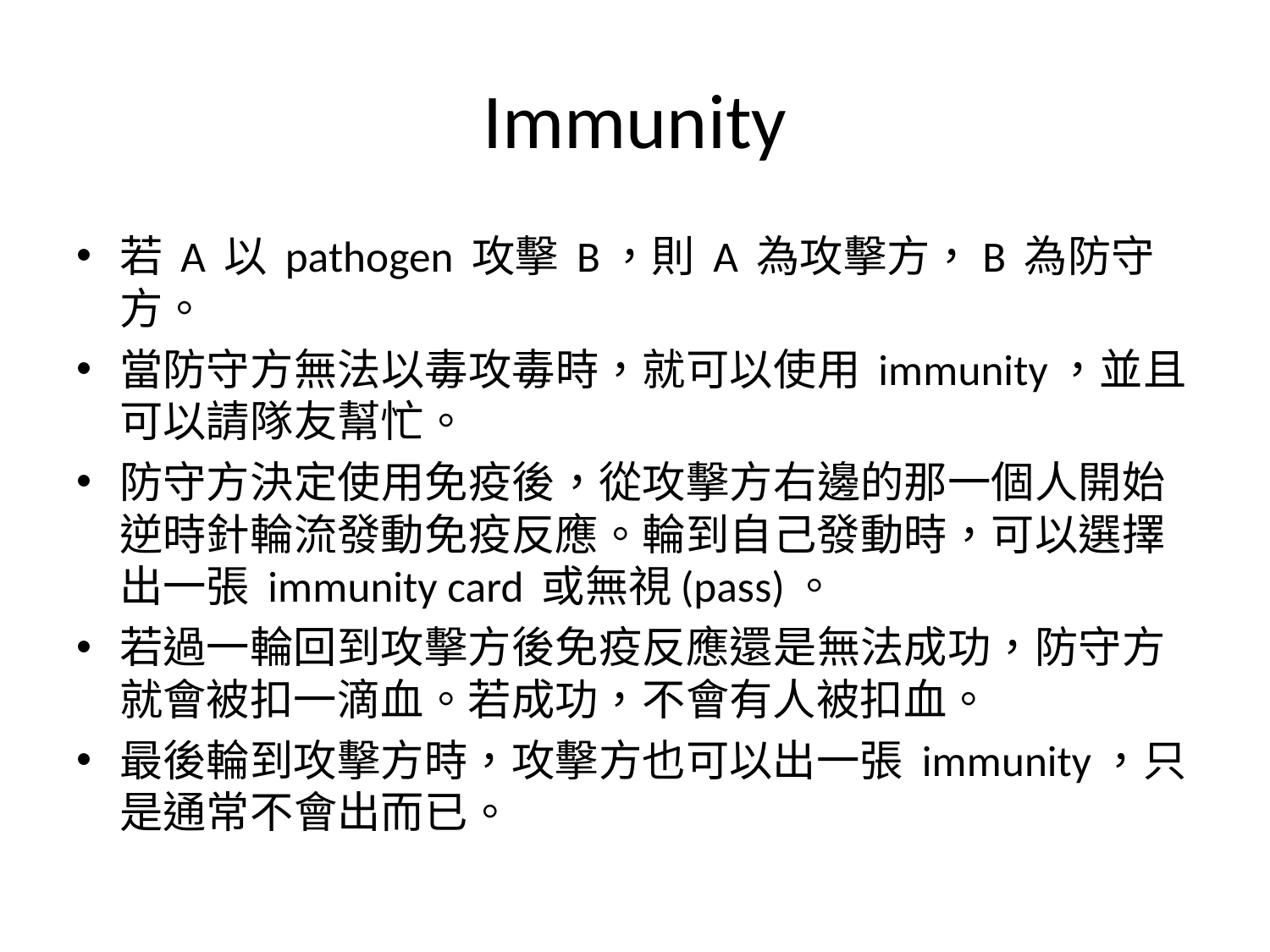

# Immunity
若 A 以 pathogen 攻擊 B，則 A 為攻擊方，B 為防守方。
當防守方無法以毒攻毒時，就可以使用 immunity，並且可以請隊友幫忙。
防守方決定使用免疫後，從攻擊方右邊的那一個人開始逆時針輪流發動免疫反應。輪到自己發動時，可以選擇出一張 immunity card 或無視(pass)。
若過一輪回到攻擊方後免疫反應還是無法成功，防守方就會被扣一滴血。若成功，不會有人被扣血。
最後輪到攻擊方時，攻擊方也可以出一張 immunity，只是通常不會出而已。